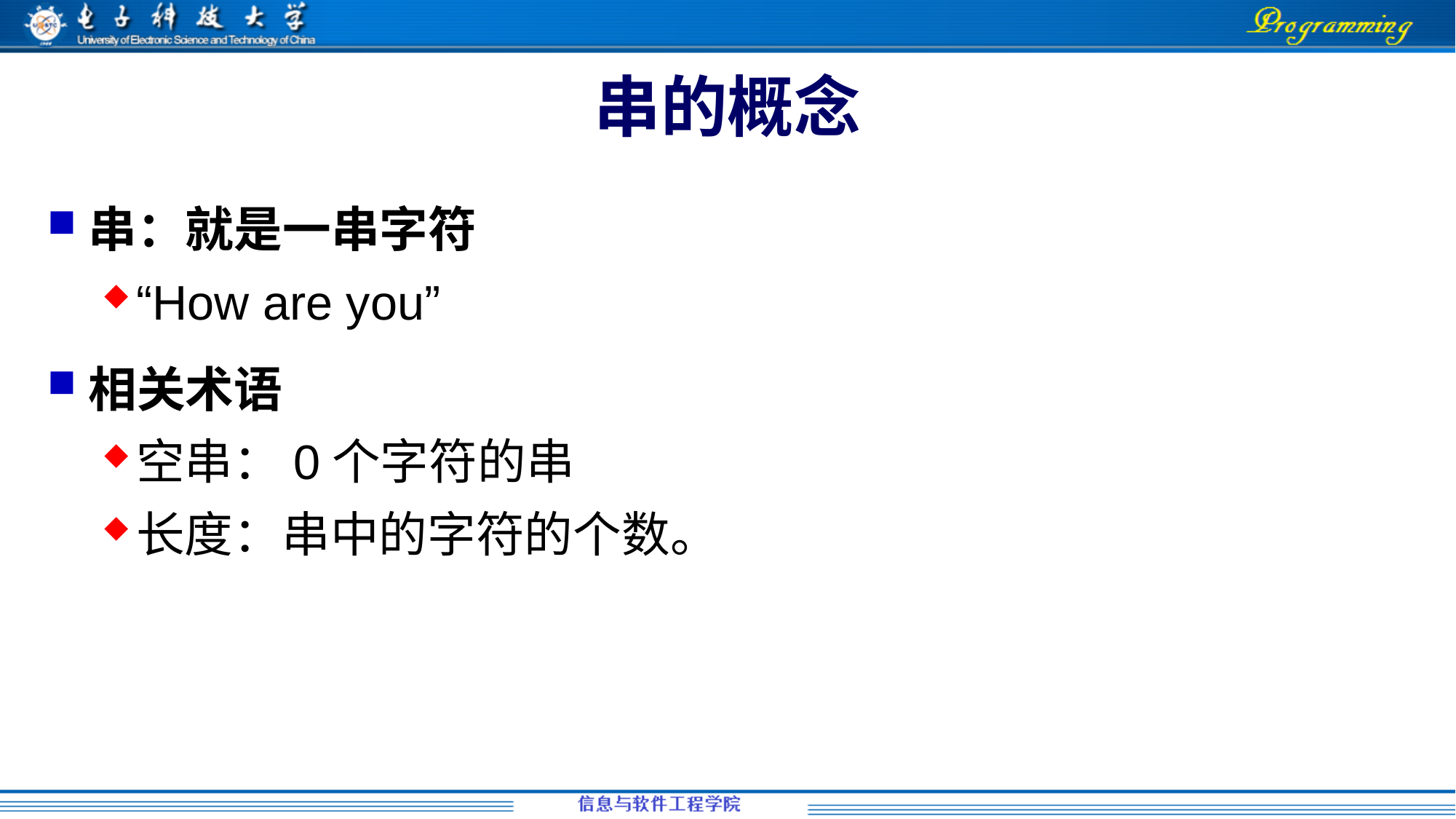

# 串的概念
串：就是一串字符
“How are you”
相关术语
空串：0个字符的串
长度：串中的字符的个数。